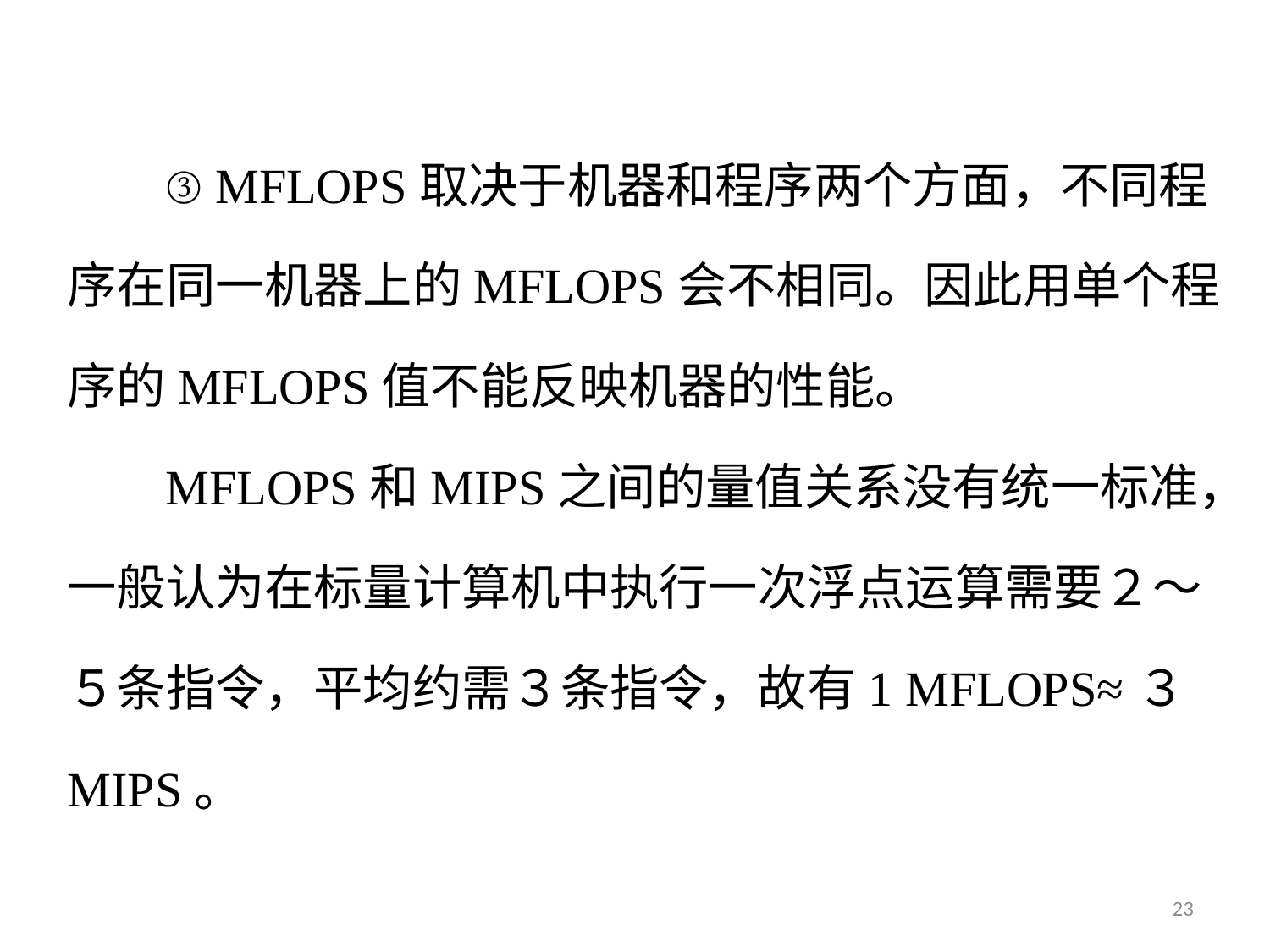

③ MFLOPS取决于机器和程序两个方面，不同程序在同一机器上的MFLOPS会不相同。因此用单个程序的MFLOPS值不能反映机器的性能。
        MFLOPS和MIPS之间的量值关系没有统一标准，一般认为在标量计算机中执行一次浮点运算需要２～５条指令，平均约需３条指令，故有1 MFLOPS≈３MIPS。
23